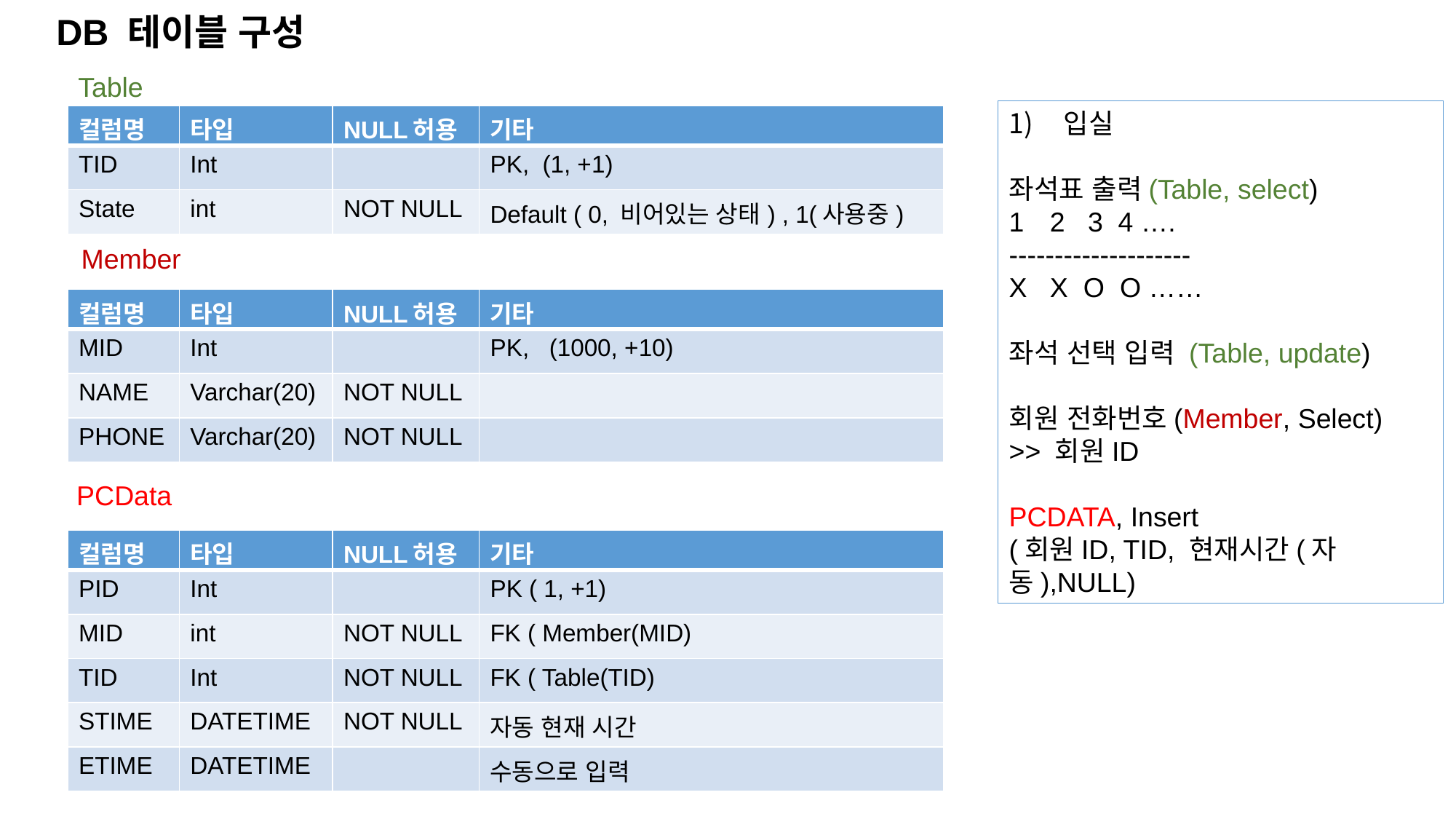

DB 테이블 구성
Table
입실

좌석표 출력(Table, select)
2   3  4 ….
--------------------
X   X  O  O ……

좌석 선택 입력 (Table, update)

회원 전화번호(Member, Select)
>> 회원ID

PCDATA, Insert
(회원ID, TID, 현재시간(자동),NULL)
| 컬럼명 | 타입 | NULL허용 | 기타 |
| --- | --- | --- | --- |
| TID | Int |  | PK, (1, +1) |
| State | int | NOT NULL | Default ( 0, 비어있는 상태) , 1(사용중) |
Member
| 컬럼명 | 타입 | NULL허용 | 기타 |
| --- | --- | --- | --- |
| MID | Int |  | PK, (1000, +10) |
| NAME | Varchar(20) | NOT NULL |  |
| PHONE | Varchar(20) | NOT NULL |  |
PCData
| 컬럼명 | 타입 | NULL허용 | 기타 |
| --- | --- | --- | --- |
| PID | Int |  | PK ( 1, +1) |
| MID | int | NOT NULL | FK ( Member(MID) |
| TID | Int | NOT NULL | FK ( Table(TID) |
| STIME | DATETIME | NOT NULL | 자동 현재 시간 |
| ETIME | DATETIME |  | 수동으로 입력 |